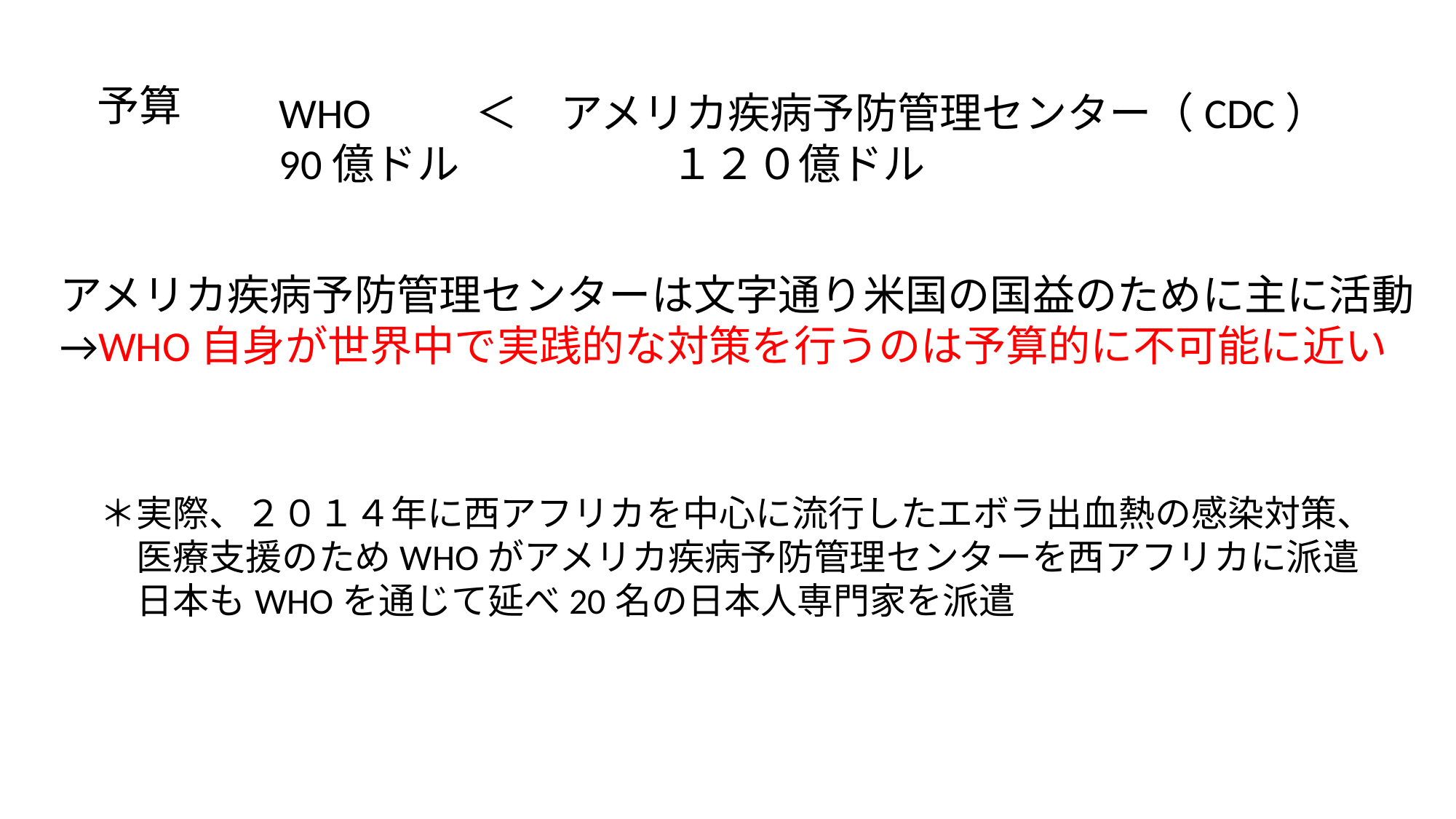

予算
WHO 　　＜　アメリカ疾病予防管理センター（CDC）
90億ドル　　　　　１２０億ドル
アメリカ疾病予防管理センターは文字通り米国の国益のために主に活動
→WHO自身が世界中で実践的な対策を行うのは予算的に不可能に近い
＊実際、２０１４年に西アフリカを中心に流行したエボラ出血熱の感染対策、
　医療支援のためWHOがアメリカ疾病予防管理センターを西アフリカに派遣
　日本もWHOを通じて延べ20名の日本人専門家を派遣